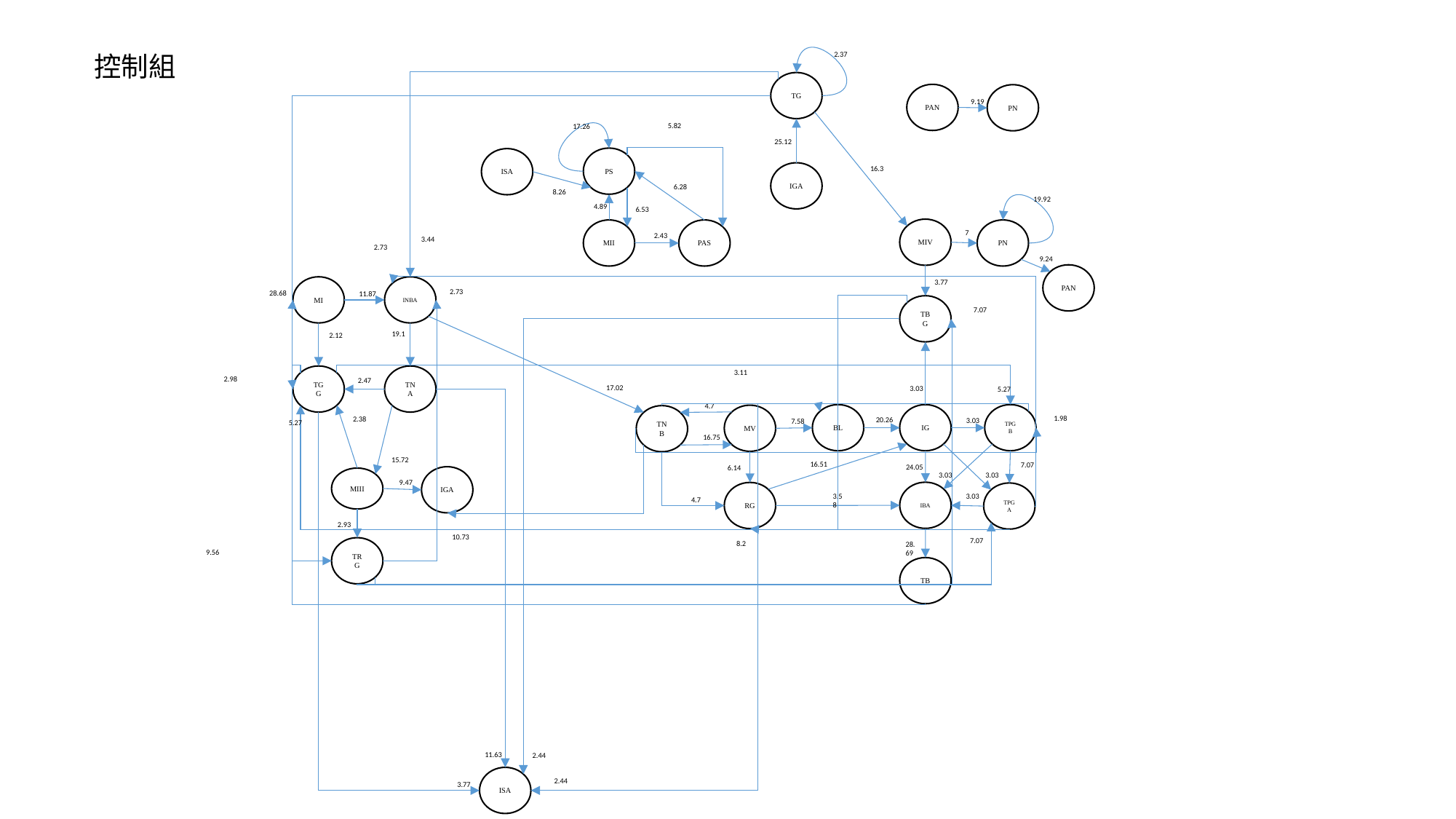

控制組
2.37
TG
PAN
PN
9.19
5.82
17.26
25.12
PS
ISA
16.3
IGA
6.28
8.26
19.92
4.89
6.53
MIV
PN
MII
PAS
7
2.43
3.44
2.73
9.24
PAN
3.77
MI
INBA
11.87
2.12
TGG
2.73
28.68
TBG
7.07
19.1
3.11
TNA
2.98
2.47
17.02
3.03
5.27
4.7
BL
IG
TPGB
MV
TNB
1.98
2.38
20.26
3.03
7.58
5.27
16.75
15.72
16.51
7.07
24.05
6.14
3.03
3.03
IGA
MIII
9.47
IBA
RG
TPGA
3.58
3.03
4.7
2.93
10.73
7.07
8.2
28.69
TRG
9.56
TB
11.63
2.44
ISA
2.44
3.77